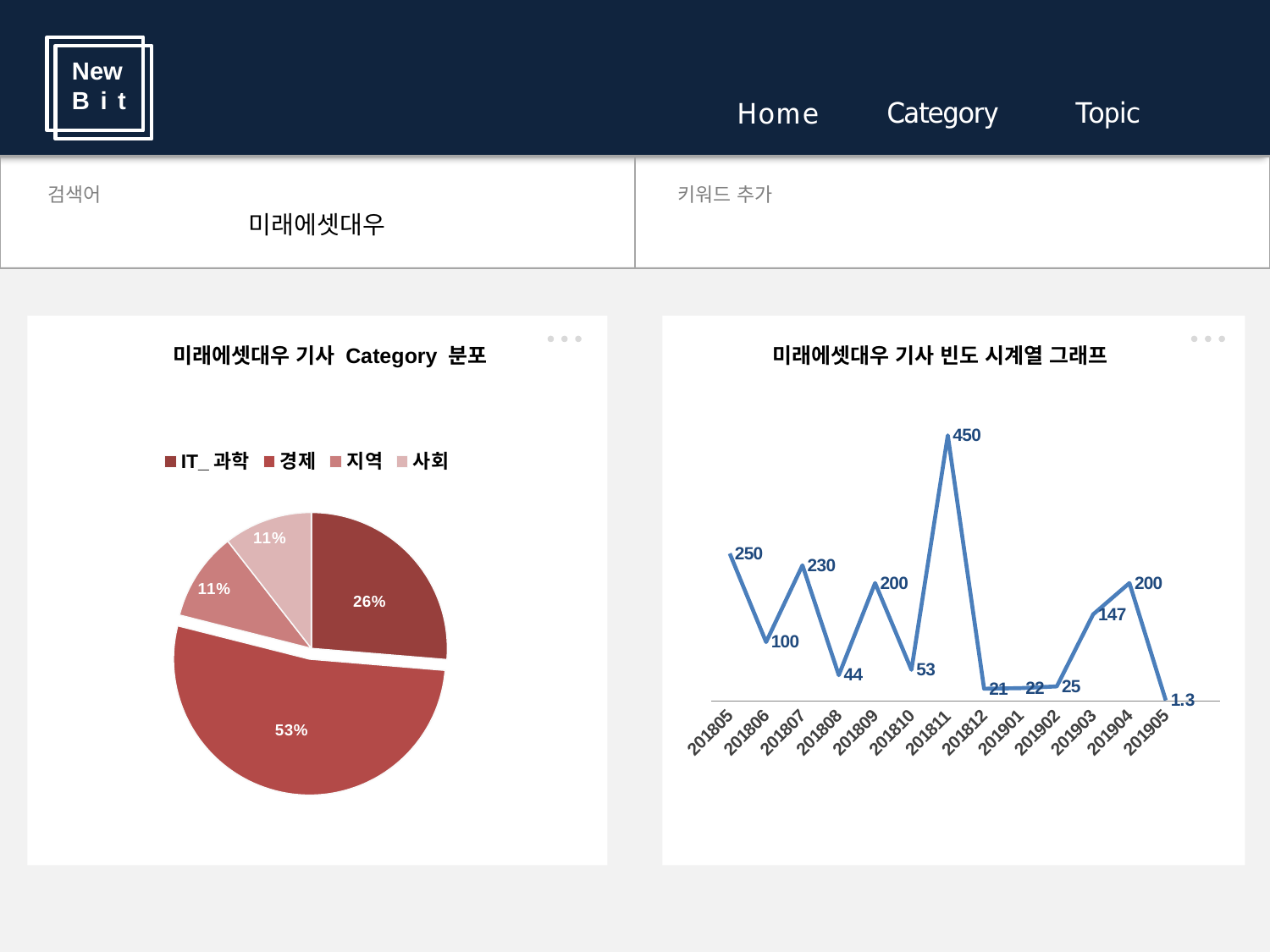

New
Bit

Category
Topic
Home

검색어
키워드 추가
미래에셋대우

미래에셋대우 기사 Category 분포

미래에셋대우 기사 빈도 시계열 그래프

### Chart

| Category | 계열 1 |
|---|---|
| 201805 | 250.0 |
| 201806 | 100.0 |
| 201807 | 230.0 |
| 201808 | 44.0 |
| 201809 | 200.0 |
| 201810 | 53.0 |
| 201811 | 450.0 |
| 201812 | 21.0 |
| 201901 | 22.0 |
| 201902 | 25.0 |
| 201903 | 147.0 |
| 201904 | 200.0 |
| 201905 | 1.3 |
|  | None |

### Chart

| Category | 빈도 |
|---|---|
| IT_과학 | 25.0 |
| 경제 | 50.0 |
| 지역 | 10.0 |
| 사회 | 10.0 |